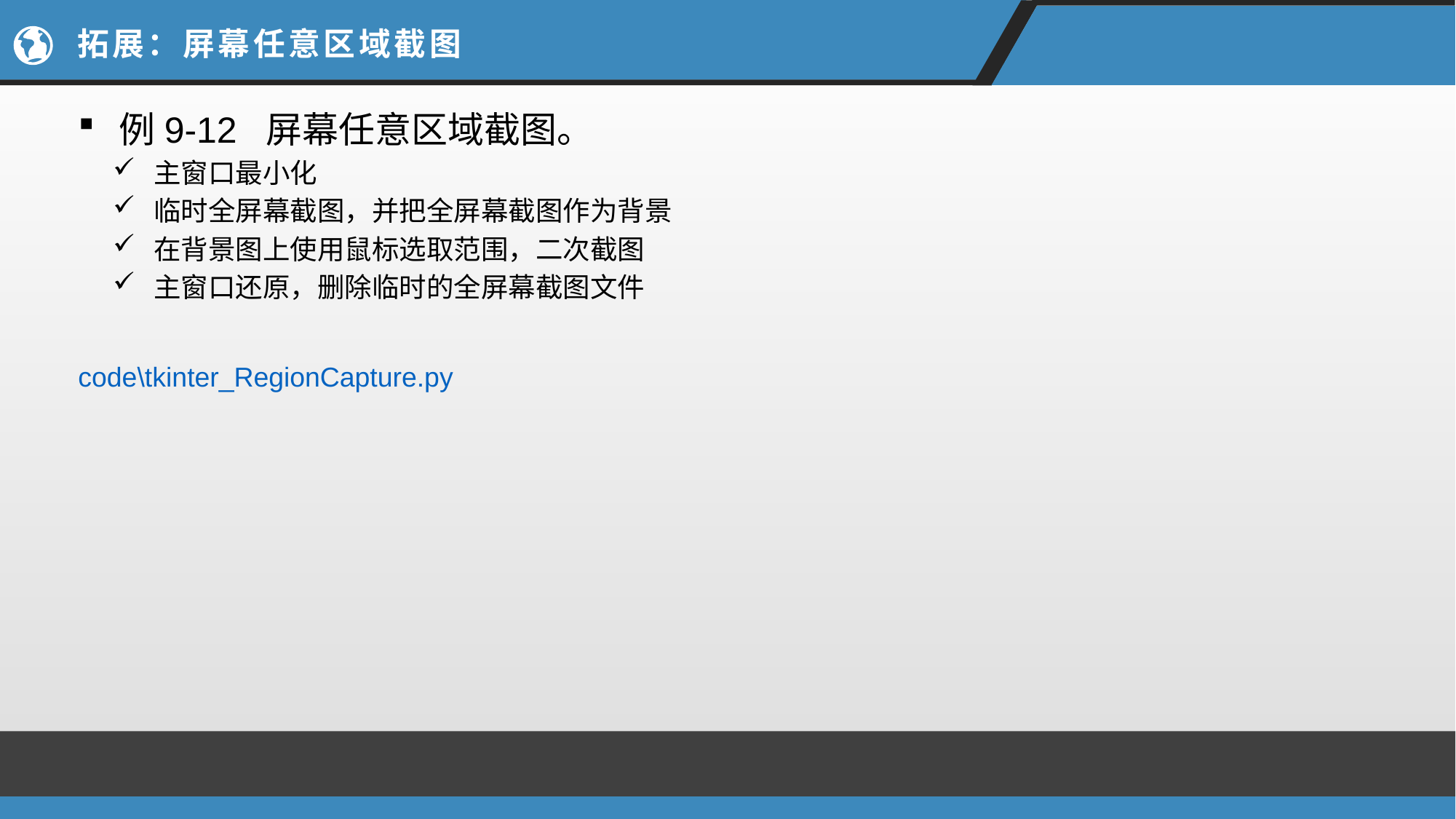

# 拓展：屏幕任意区域截图

例9-12  屏幕任意区域截图。
主窗口最小化
临时全屏幕截图，并把全屏幕截图作为背景
在背景图上使用鼠标选取范围，二次截图
主窗口还原，删除临时的全屏幕截图文件

code\tkinter_RegionCapture.py